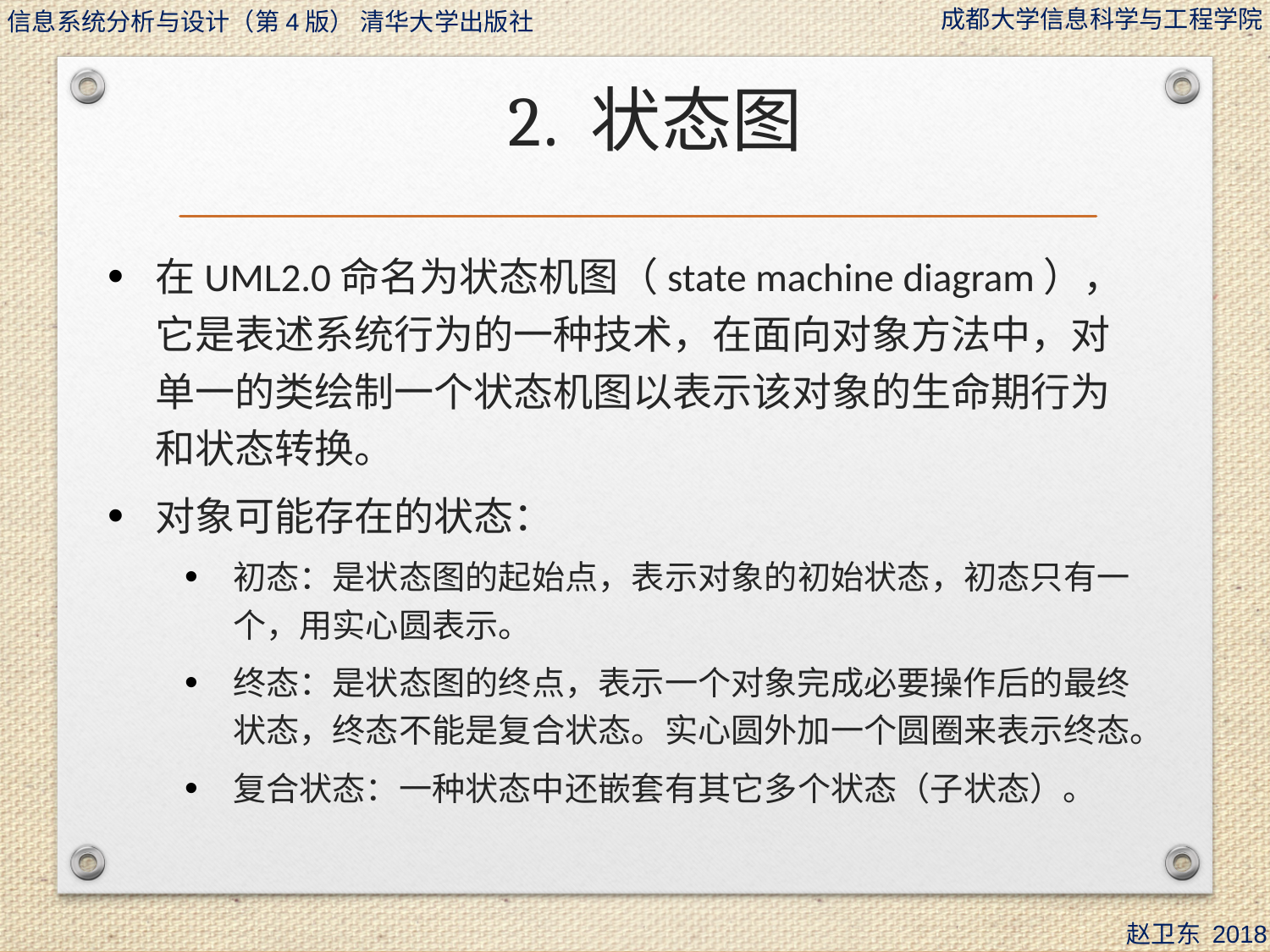

# 2. 状态图
在UML2.0命名为状态机图（state machine diagram），它是表述系统行为的一种技术，在面向对象方法中，对单一的类绘制一个状态机图以表示该对象的生命期行为和状态转换。
对象可能存在的状态：
初态：是状态图的起始点，表示对象的初始状态，初态只有一个，用实心圆表示。
终态：是状态图的终点，表示一个对象完成必要操作后的最终状态，终态不能是复合状态。实心圆外加一个圆圈来表示终态。
复合状态：一种状态中还嵌套有其它多个状态（子状态）。